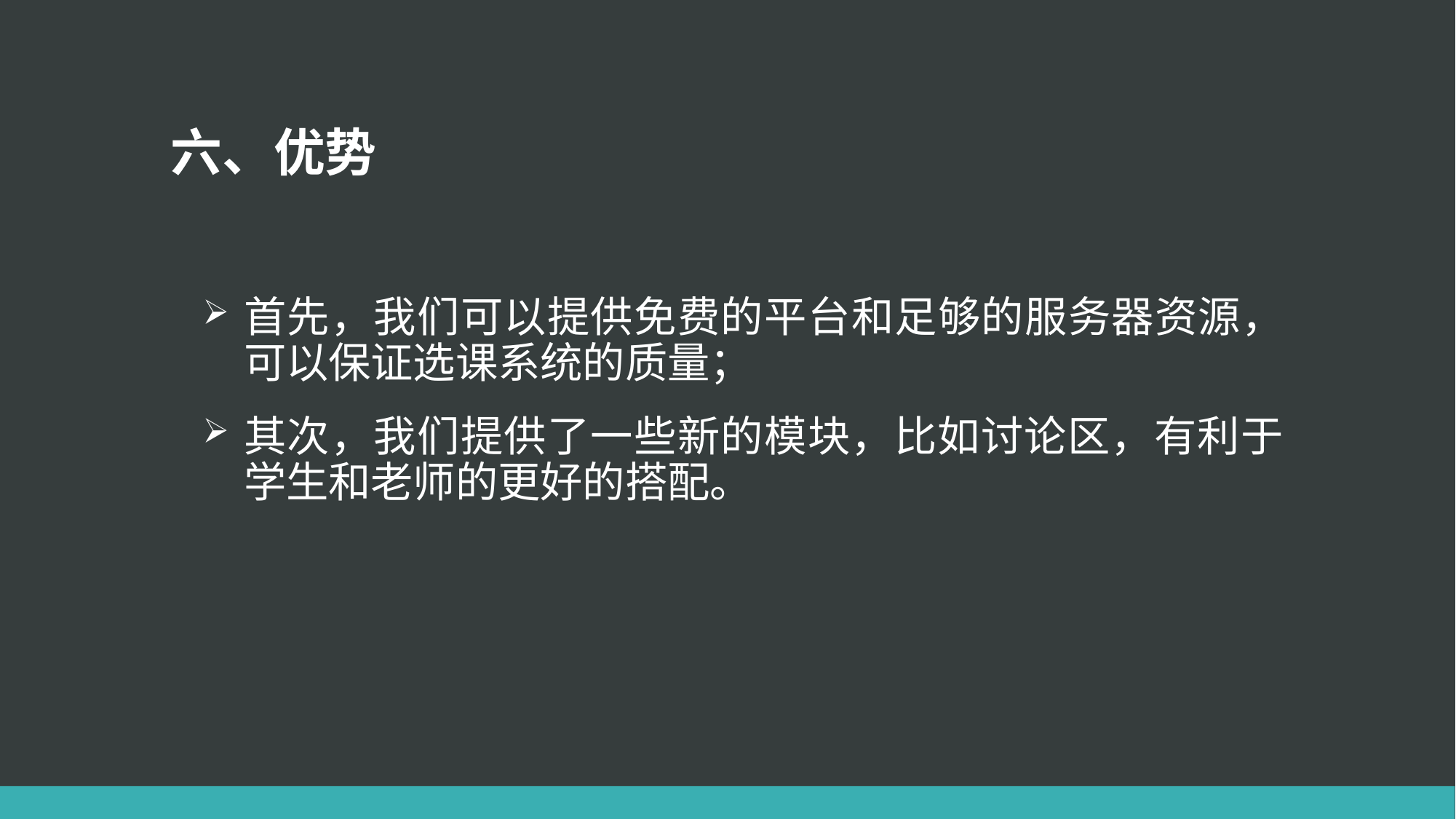

# 六、优势
首先，我们可以提供免费的平台和足够的服务器资源，可以保证选课系统的质量；
其次，我们提供了一些新的模块，比如讨论区，有利于学生和老师的更好的搭配。